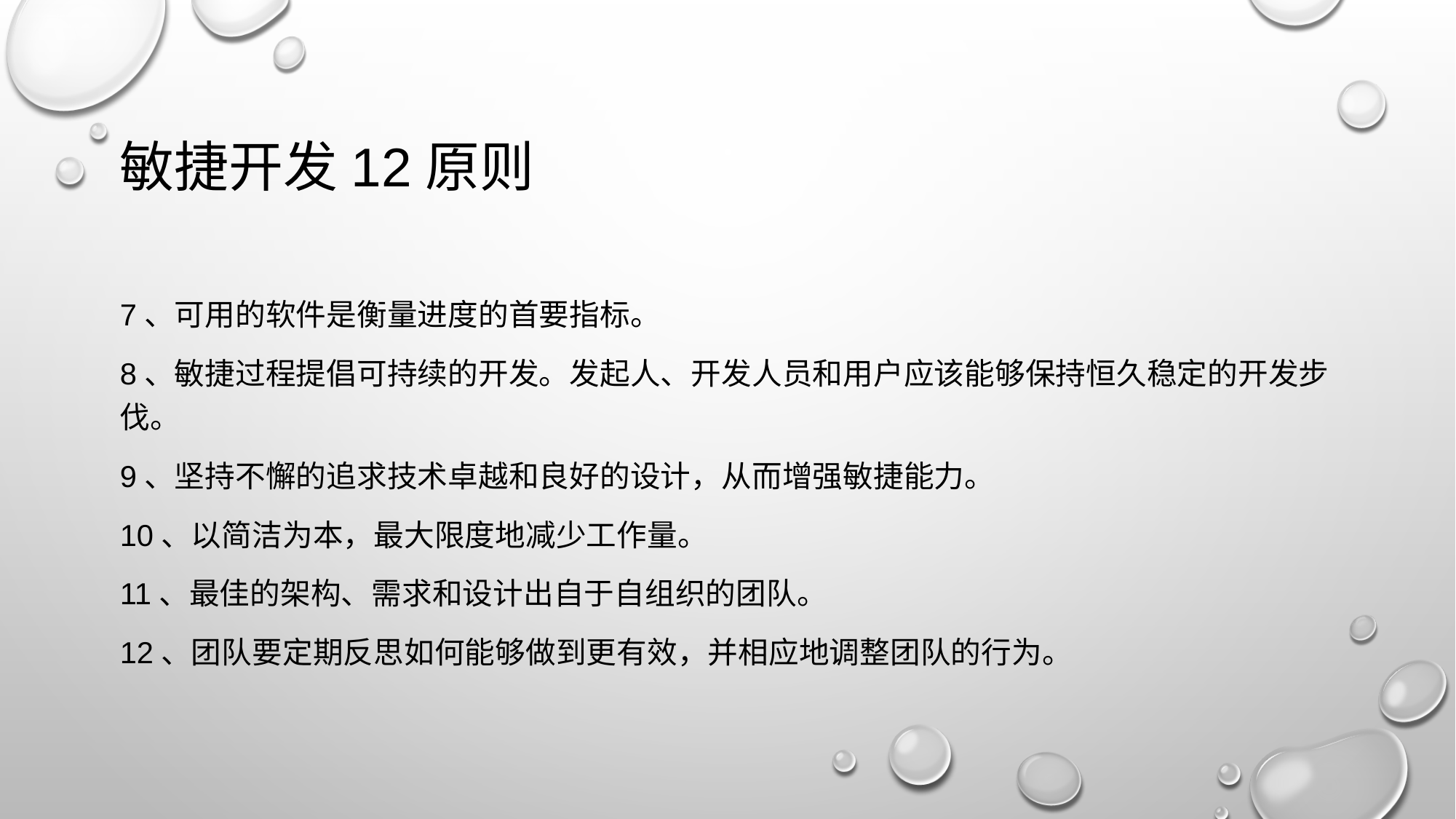

# 敏捷开发12原则
7、可用的软件是衡量进度的首要指标。
8、敏捷过程提倡可持续的开发。发起人、开发人员和用户应该能够保持恒久稳定的开发步伐。
9、坚持不懈的追求技术卓越和良好的设计，从而增强敏捷能力。
10、以简洁为本，最大限度地减少工作量。
11、最佳的架构、需求和设计出自于自组织的团队。
12、团队要定期反思如何能够做到更有效，并相应地调整团队的行为。